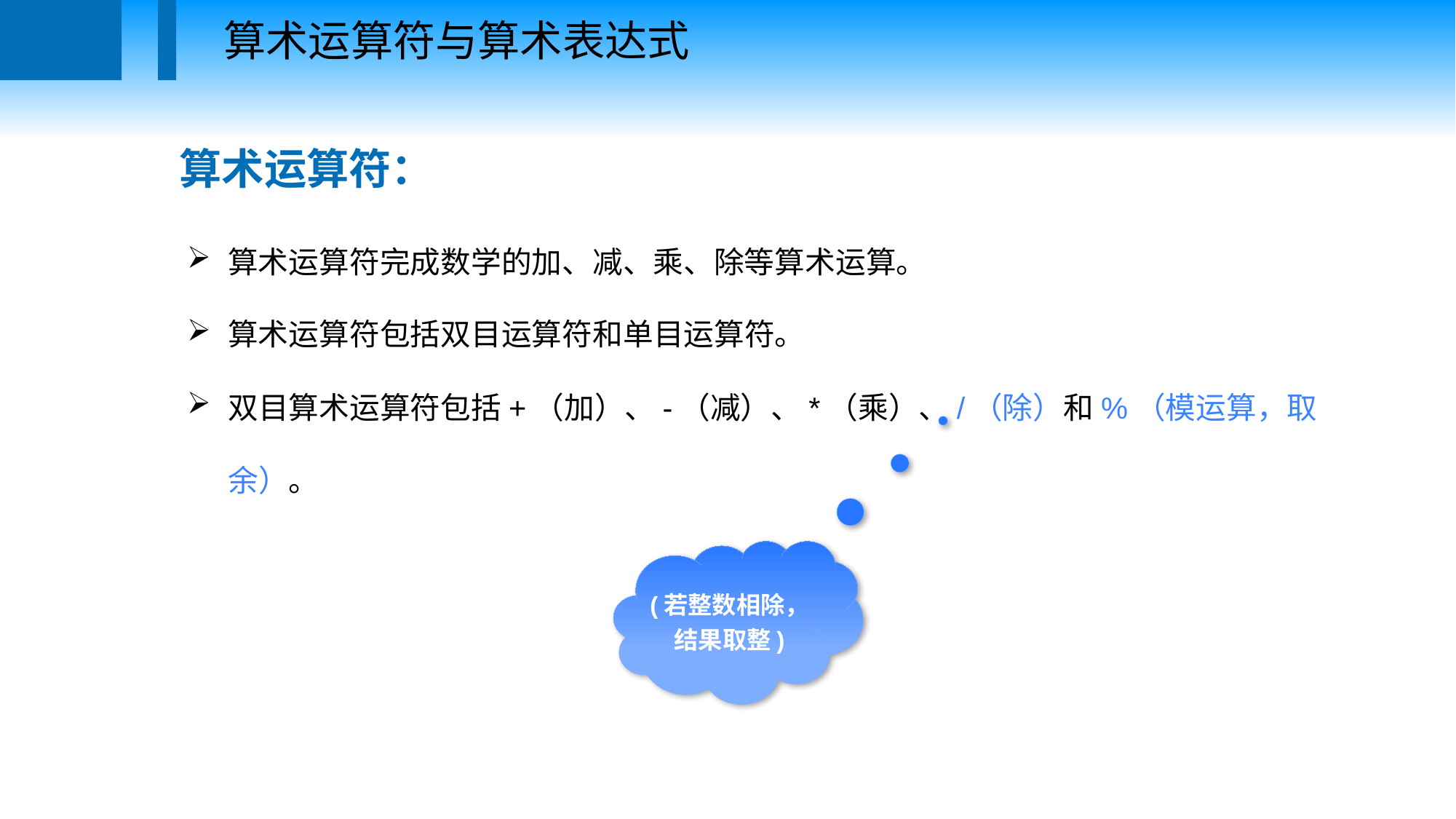

算术运算符与算术表达式
算术运算符：
算术运算符完成数学的加、减、乘、除等算术运算。
算术运算符包括双目运算符和单目运算符。
双目算术运算符包括+（加）、-（减）、*（乘）、/（除）和%（模运算，取余）。
(若整数相除，结果取整)